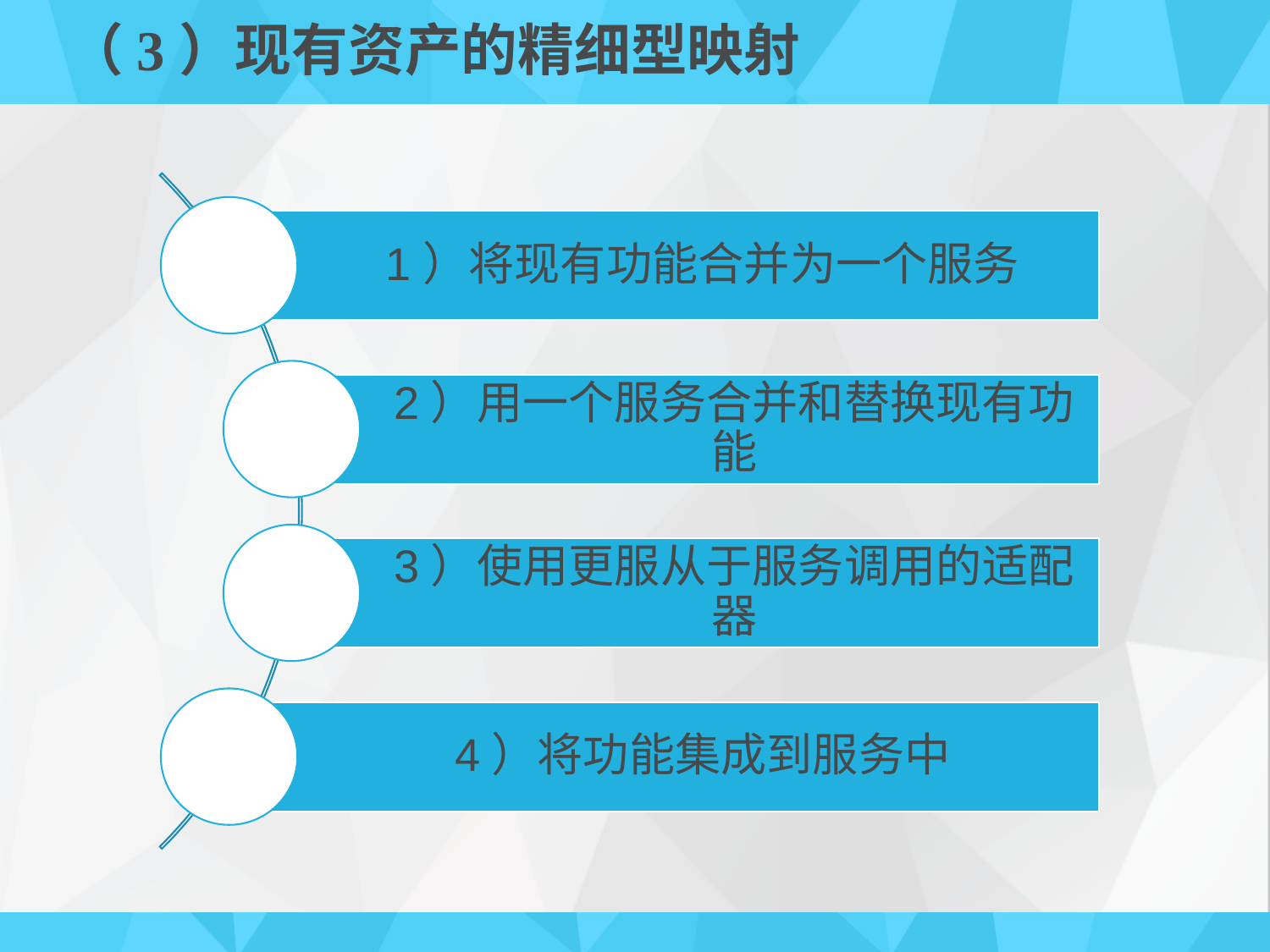

# （3）现有资产的精细型映射
1）将现有功能合并为一个服务
2）用一个服务合并和替换现有功能
3）使用更服从于服务调用的适配器
4）将功能集成到服务中